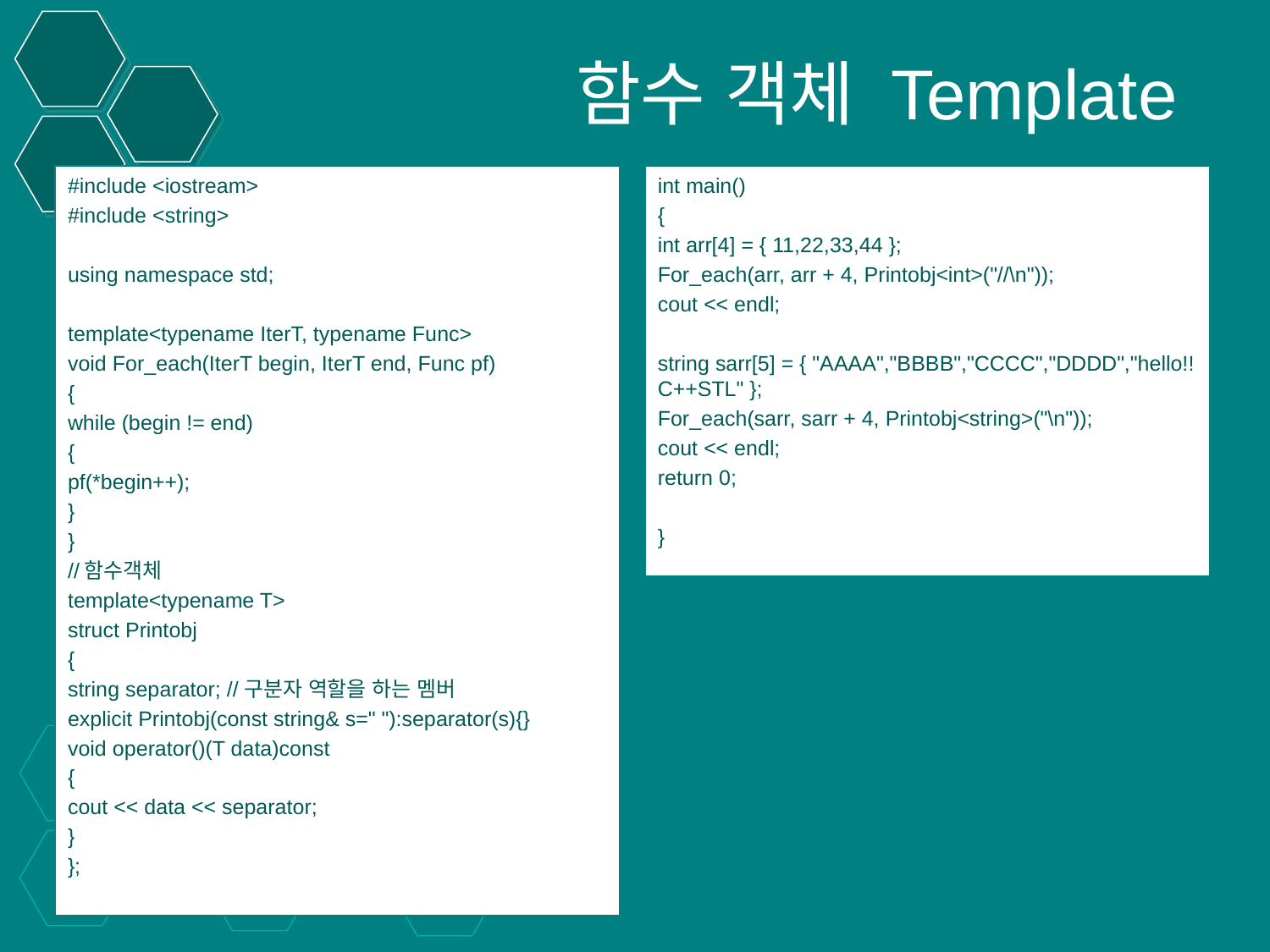

# 함수 객체 Template
#include <iostream>
#include <string>

using namespace std;

template<typename IterT, typename Func>
void For_each(IterT begin, IterT end, Func pf)
{
while (begin != end)
{
pf(*begin++);
}
}
//함수객체
template<typename T>
struct Printobj
{
string separator; //구분자 역할을 하는 멤버
explicit Printobj(const string& s=" "):separator(s){}
void operator()(T data)const
{
cout << data << separator;
}
};
int main()
{
int arr[4] = { 11,22,33,44 };
For_each(arr, arr + 4, Printobj<int>("//\n"));
cout << endl;

string sarr[5] = { "AAAA","BBBB","CCCC","DDDD","hello!! C++STL" };
For_each(sarr, sarr + 4, Printobj<string>("\n"));
cout << endl;
return 0;

}